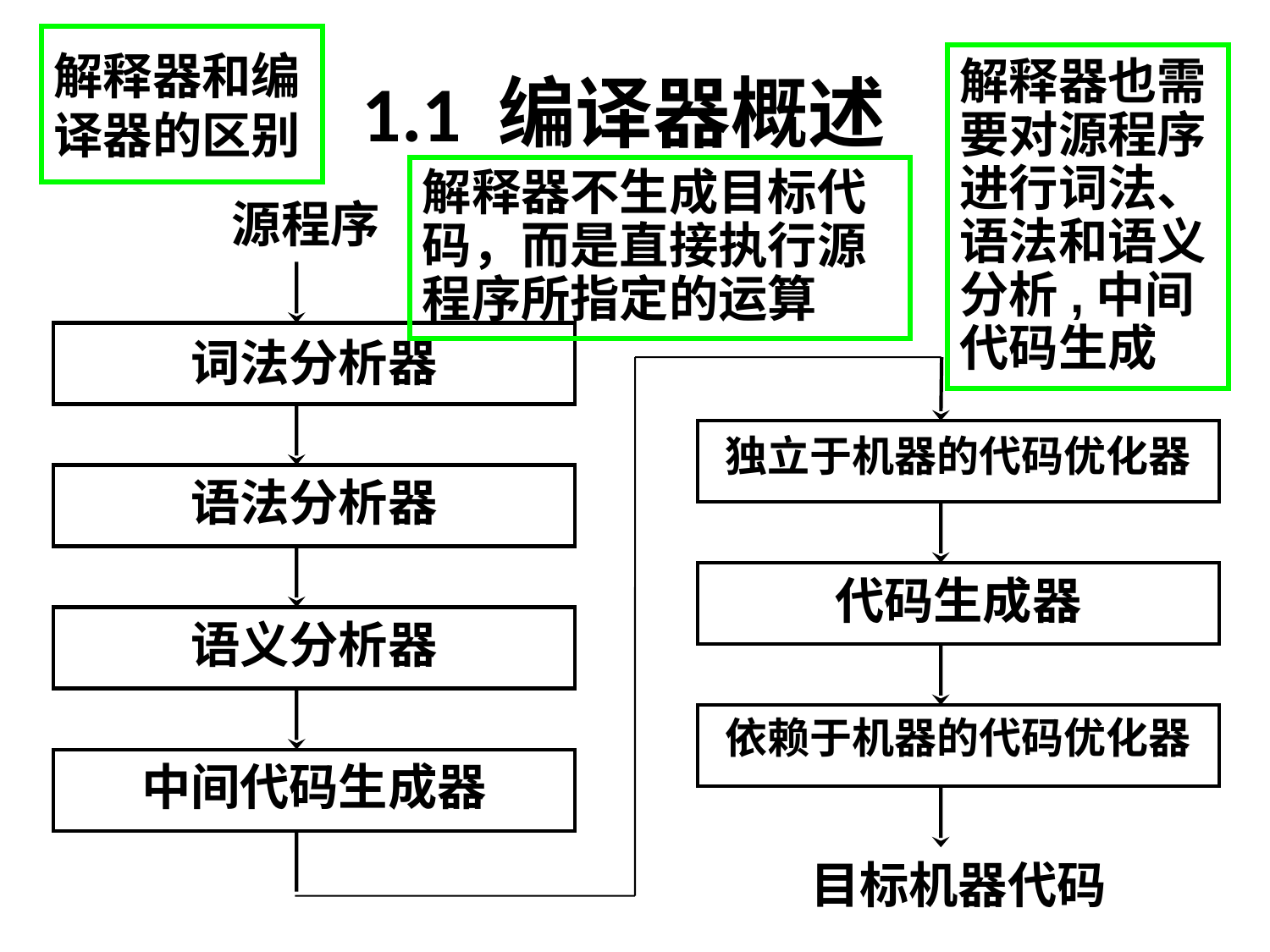

解释器和编译器的区别
# 1.1 编译器概述
解释器也需要对源程序进行词法、语法和语义分析,中间代码生成
解释器不生成目标代码，而是直接执行源程序所指定的运算
源程序

词法分析器

独立于机器的代码优化器

语法分析器

代码生成器

语义分析器

依赖于机器的代码优化器

中间代码生成器

目标机器代码